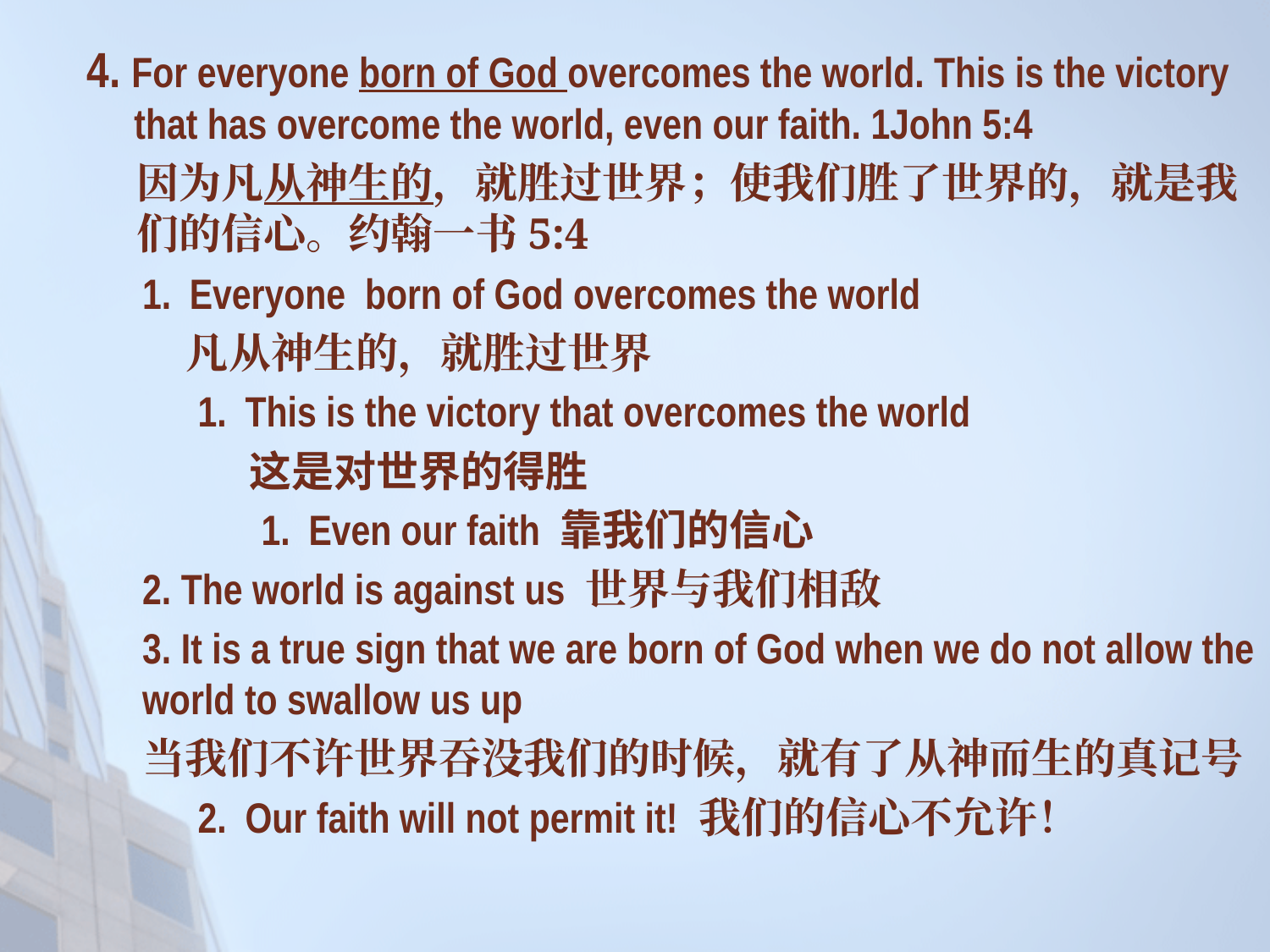

4. For everyone born of God overcomes the world. This is the victory that has overcome the world, even our faith. 1John 5:4
因为凡从神生的，就胜过世界；使我们胜了世界的，就是我们的信心。约翰一书5:4
Everyone  born of God overcomes the world
凡从神生的，就胜过世界
This is the victory that overcomes the world
这是对世界的得胜
Even our faith 靠我们的信心
2. The world is against us 世界与我们相敌
3. It is a true sign that we are born of God when we do not allow the world to swallow us up
当我们不许世界吞没我们的时候，就有了从神而生的真记号
Our faith will not permit it! 我们的信心不允许！